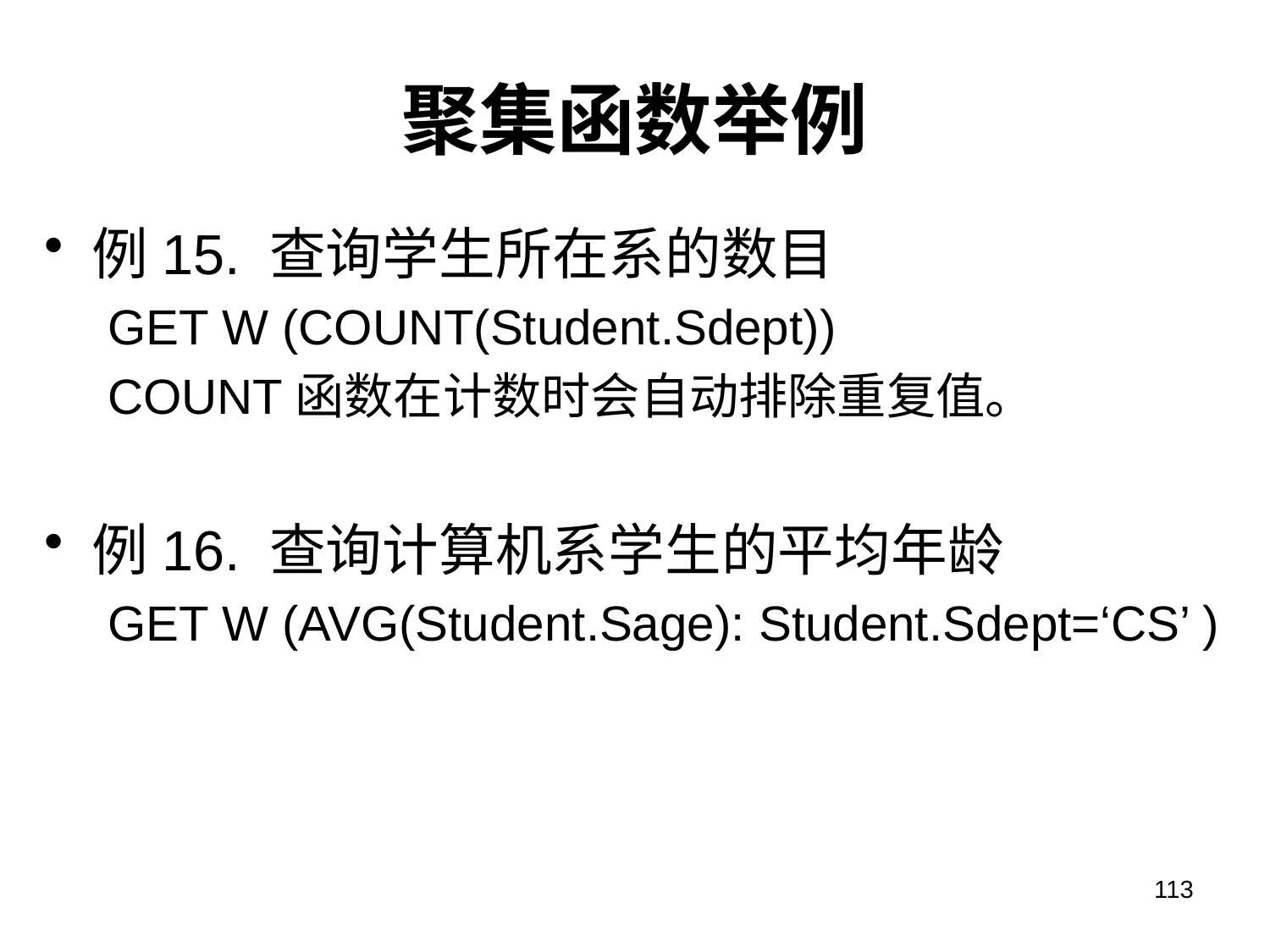

# 聚集函数举例
例15. 查询学生所在系的数目
GET W (COUNT(Student.Sdept))
COUNT函数在计数时会自动排除重复值。

例16. 查询计算机系学生的平均年龄
GET W (AVG(Student.Sage): Student.Sdept=‘CS’ )

113